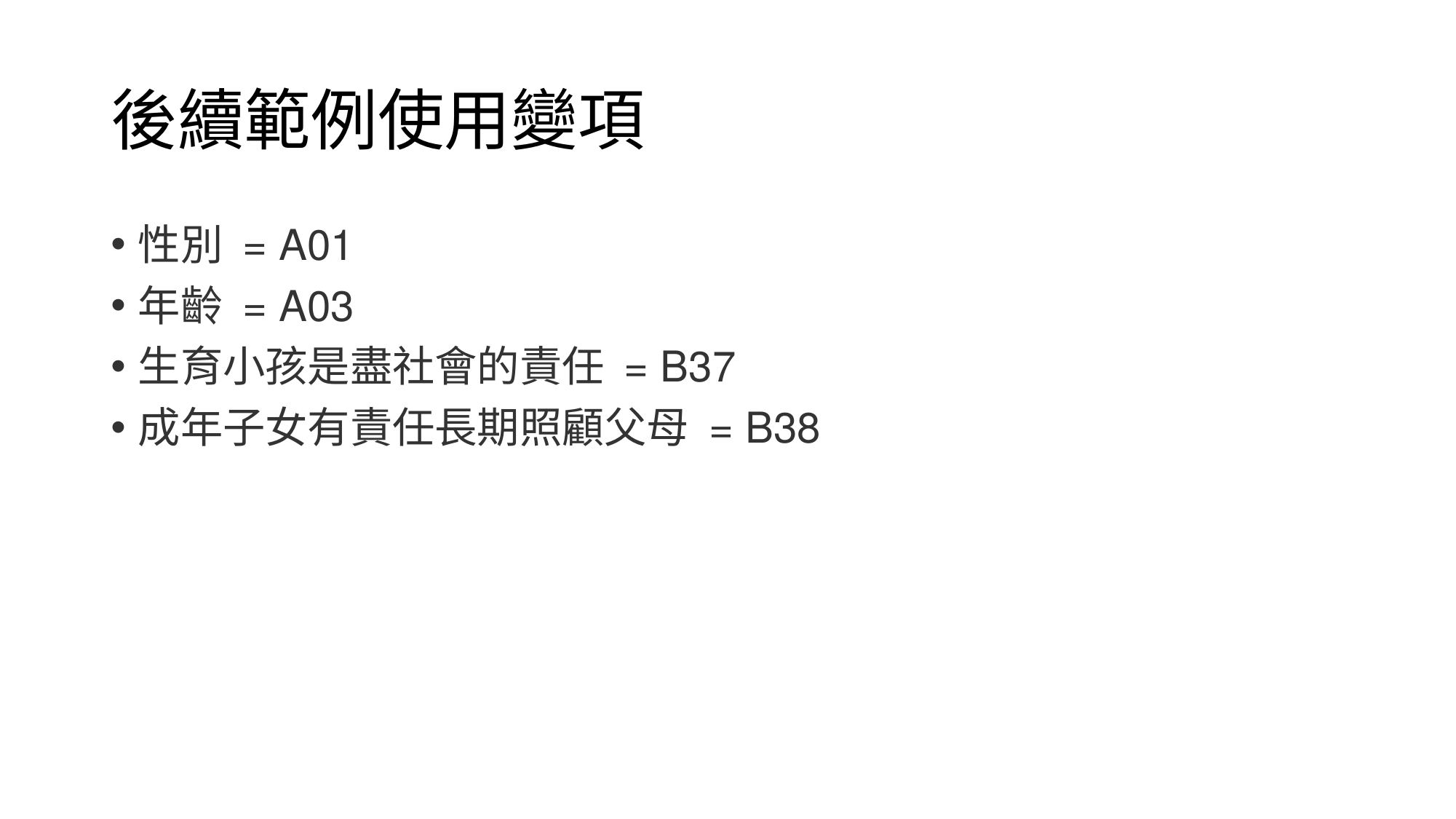

# 後續範例使用變項
性別 = A01
年齡 = A03
生育小孩是盡社會的責任 = B37
成年子女有責任長期照顧父母 = B38